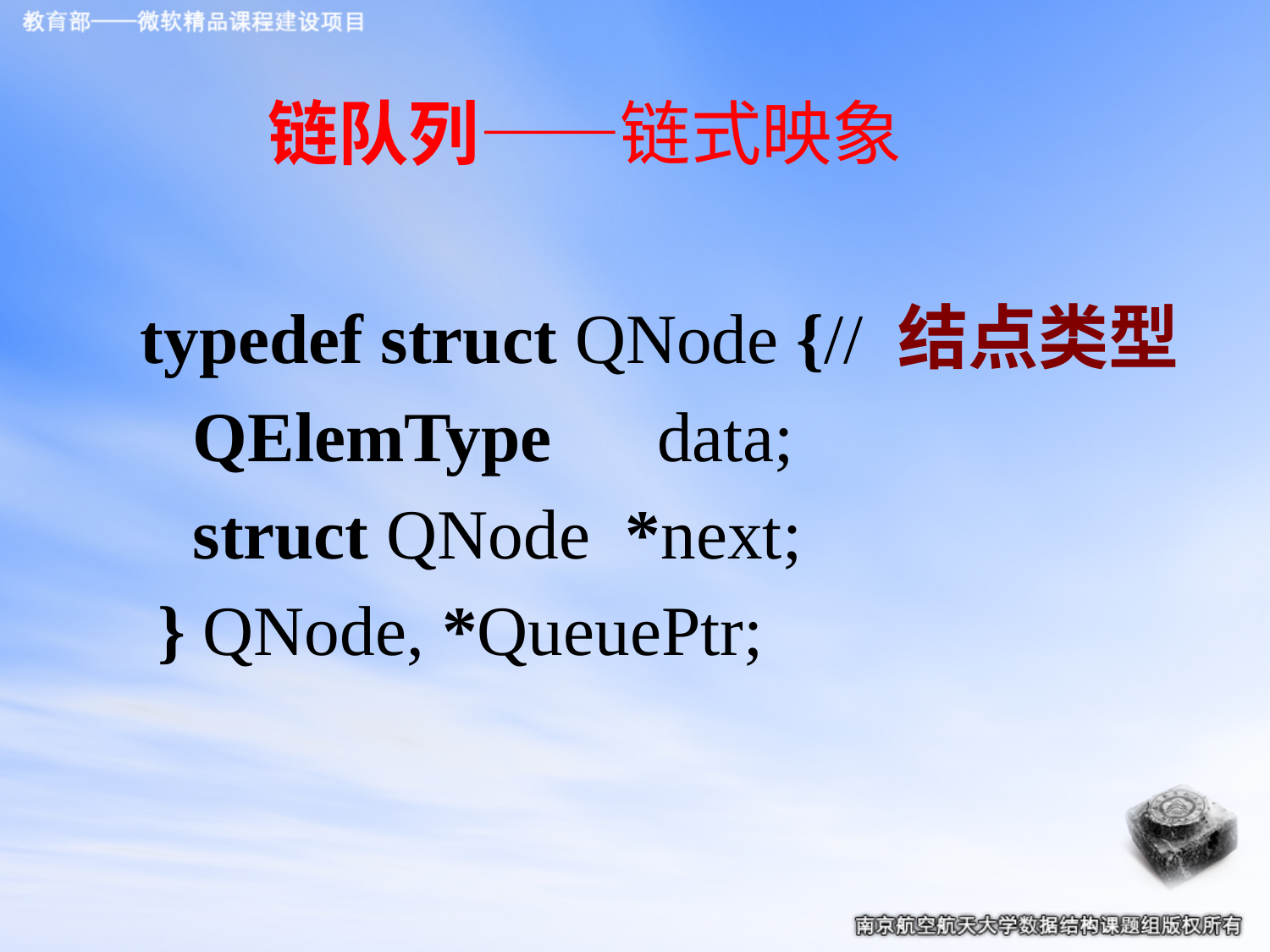

链队列——链式映象
 typedef struct QNode {// 结点类型
    QElemType      data;
    struct QNode  *next;
  } QNode, *QueuePtr;